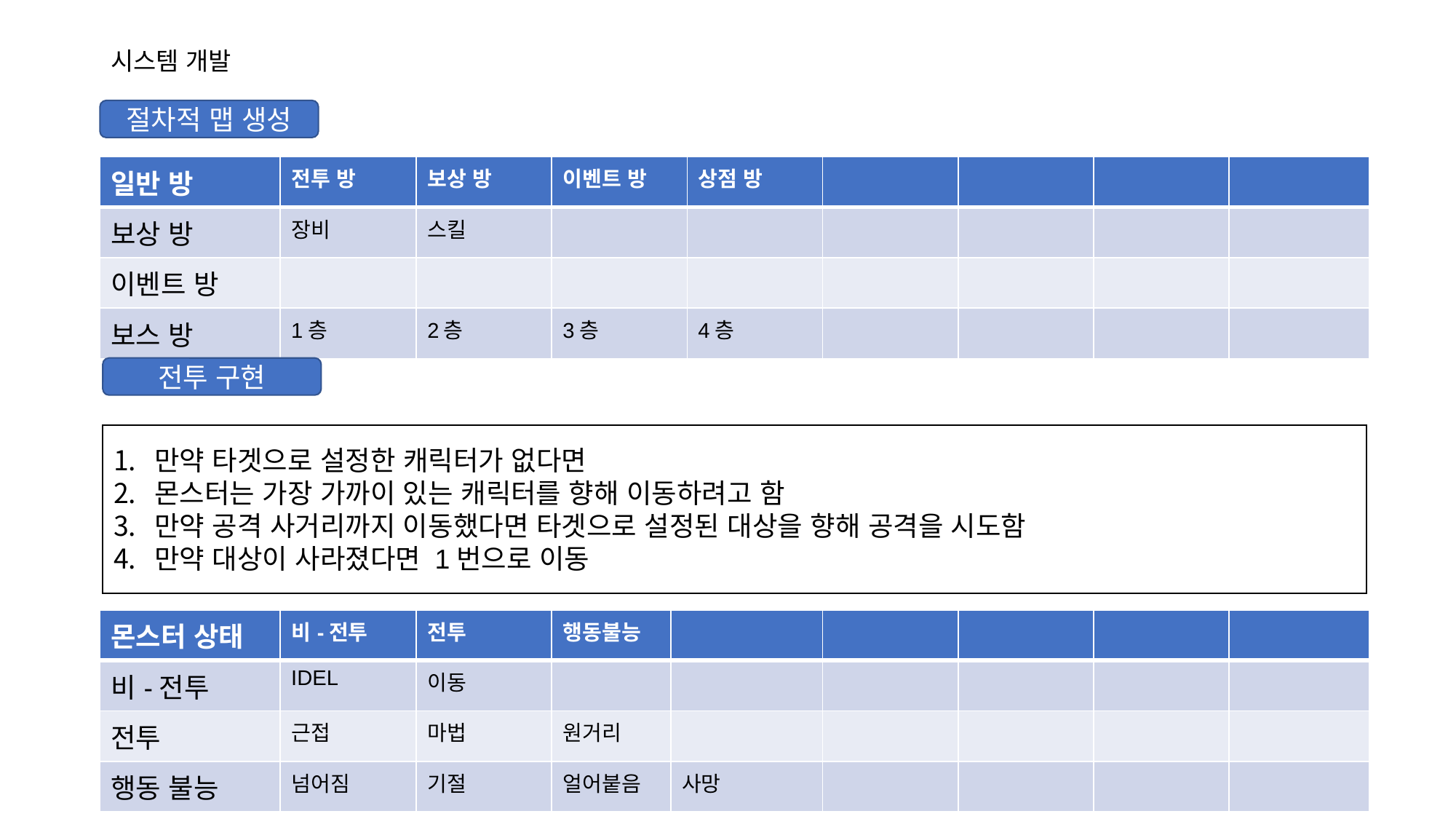

# 시스템 개발
절차적 맵 생성
| 일반 방 | 전투 방 | 보상 방 | 이벤트 방 | 상점 방 |  |  |  |  |
| --- | --- | --- | --- | --- | --- | --- | --- | --- |
| 보상 방 | 장비 | 스킬 |  |  |  |  |  |  |
| 이벤트 방 |  |  |  |  |  |  |  |  |
| 보스 방 | 1층 | 2층 | 3층 | 4층 |  |  |  |  |
전투 구현
만약 타겟으로 설정한 캐릭터가 없다면
몬스터는 가장 가까이 있는 캐릭터를 향해 이동하려고 함
만약 공격 사거리까지 이동했다면 타겟으로 설정된 대상을 향해 공격을 시도함
만약 대상이 사라졌다면 1번으로 이동
| 몬스터 상태 | 비-전투 | 전투 | 행동불능 |  |  |  |  |  |
| --- | --- | --- | --- | --- | --- | --- | --- | --- |
| 비-전투 | IDEL | 이동 |  |  |  |  |  |  |
| 전투 | 근접 | 마법 | 원거리 |  |  |  |  |  |
| 행동 불능 | 넘어짐 | 기절 | 얼어붙음 | 사망 |  |  |  |  |